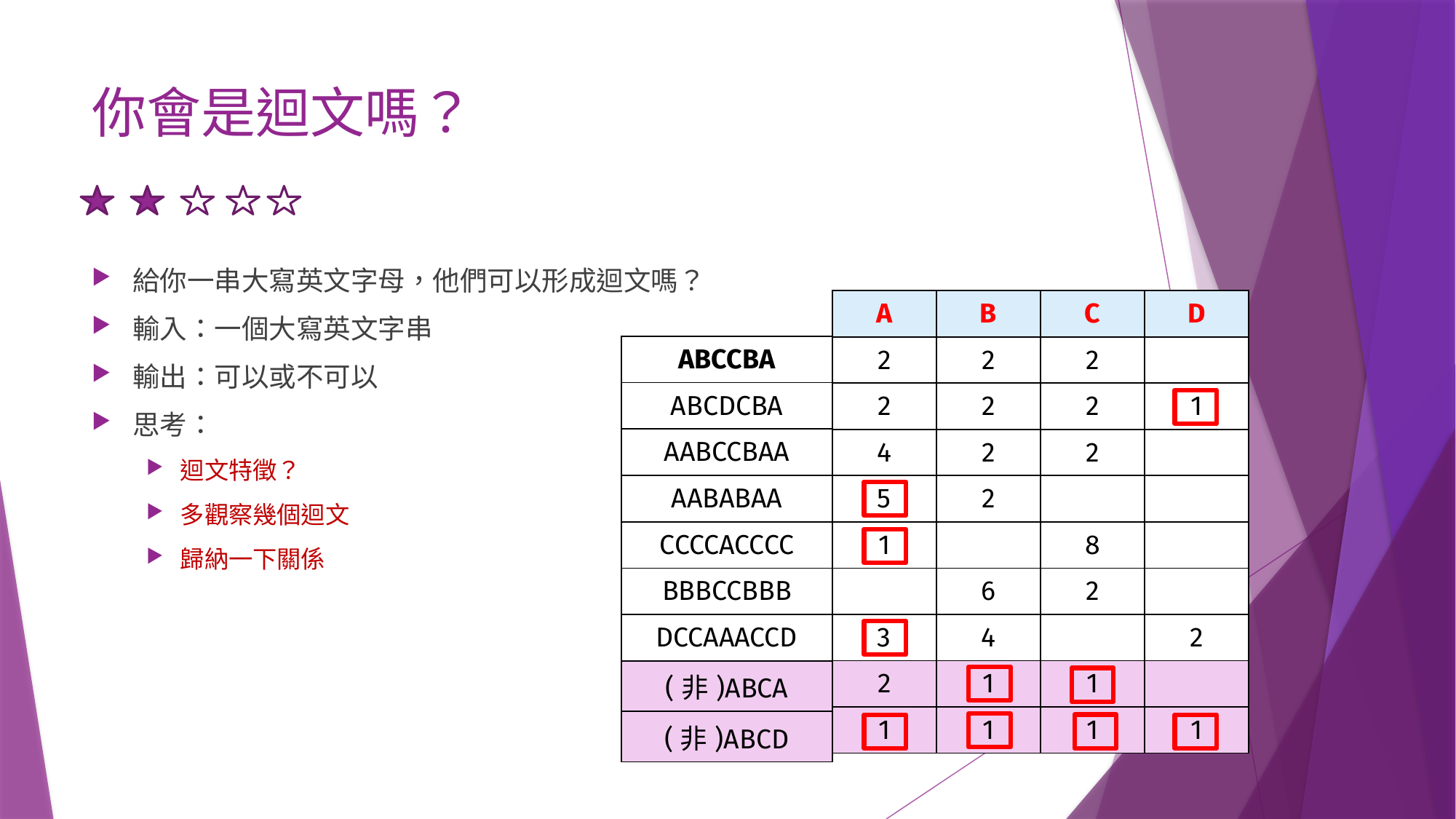

# 你會是迴文嗎？

給你一串大寫英文字母，他們可以形成迴文嗎？
輸入：一個大寫英文字串
輸出：可以或不可以
思考：
迴文特徵？
多觀察幾個迴文
歸納一下關係
| A | B | C | D |
| --- | --- | --- | --- |
| 2 | 2 | 2 |  |
| 2 | 2 | 2 | 1 |
| 4 | 2 | 2 |  |
| 5 | 2 |  |  |
| 1 |  | 8 |  |
|  | 6 | 2 |  |
| 3 | 4 |  | 2 |
| 2 | 1 | 1 |  |
| 1 | 1 | 1 | 1 |
| ABCCBA |
| --- |
| ABCDCBA |
| AABCCBAA |
| AABABAA |
| CCCCACCCC |
| BBBCCBBB |
| DCCAAACCD |
| (非)ABCA |
| (非)ABCD |